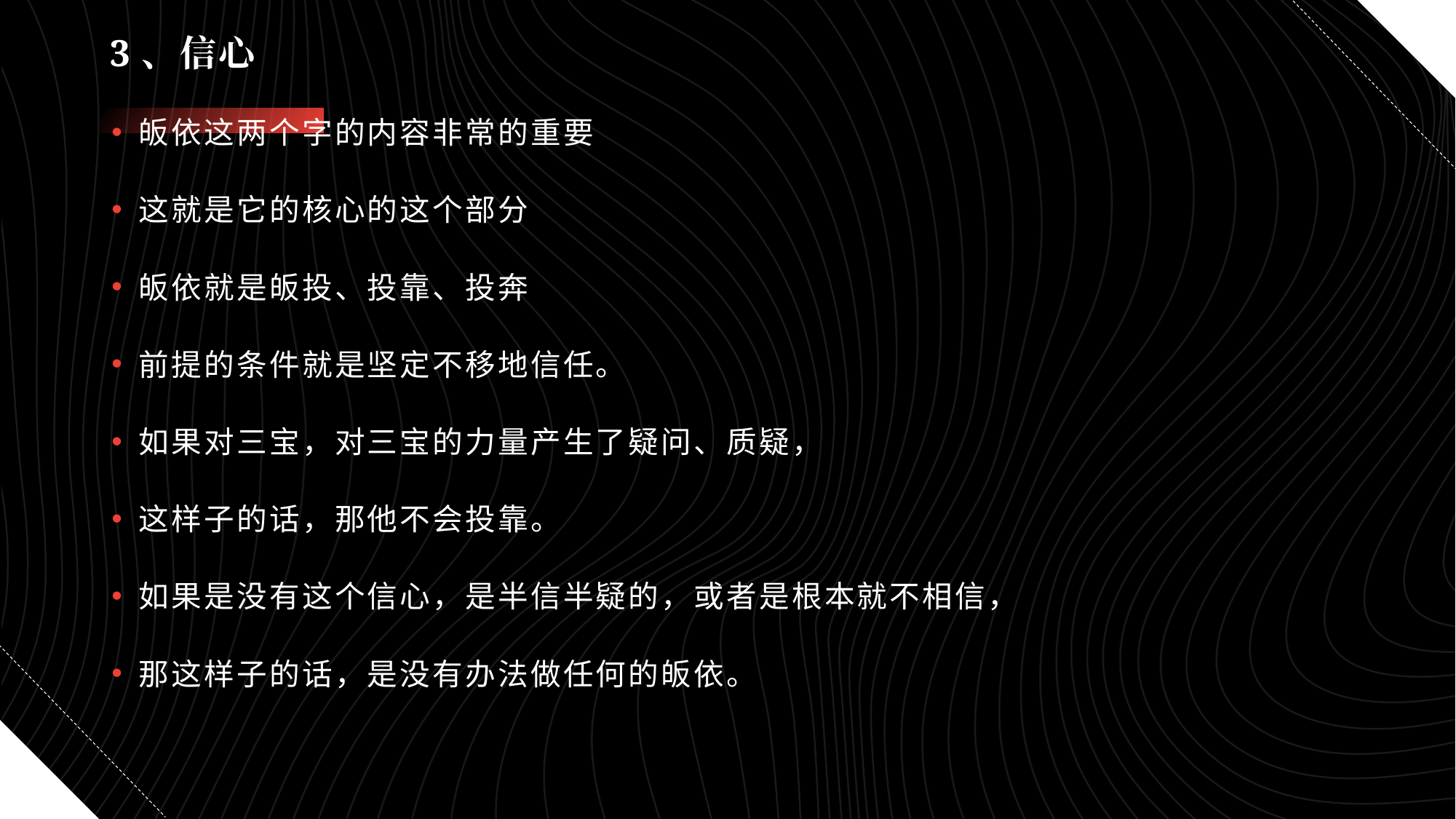

# 3、信心
皈依这两个字的内容非常的重要
这就是它的核心的这个部分
皈依就是皈投、投靠、投奔
前提的条件就是坚定不移地信任。
如果对三宝，对三宝的力量产生了疑问、质疑，
这样子的话，那他不会投靠。
如果是没有这个信心，是半信半疑的，或者是根本就不相信，
那这样子的话，是没有办法做任何的皈依。